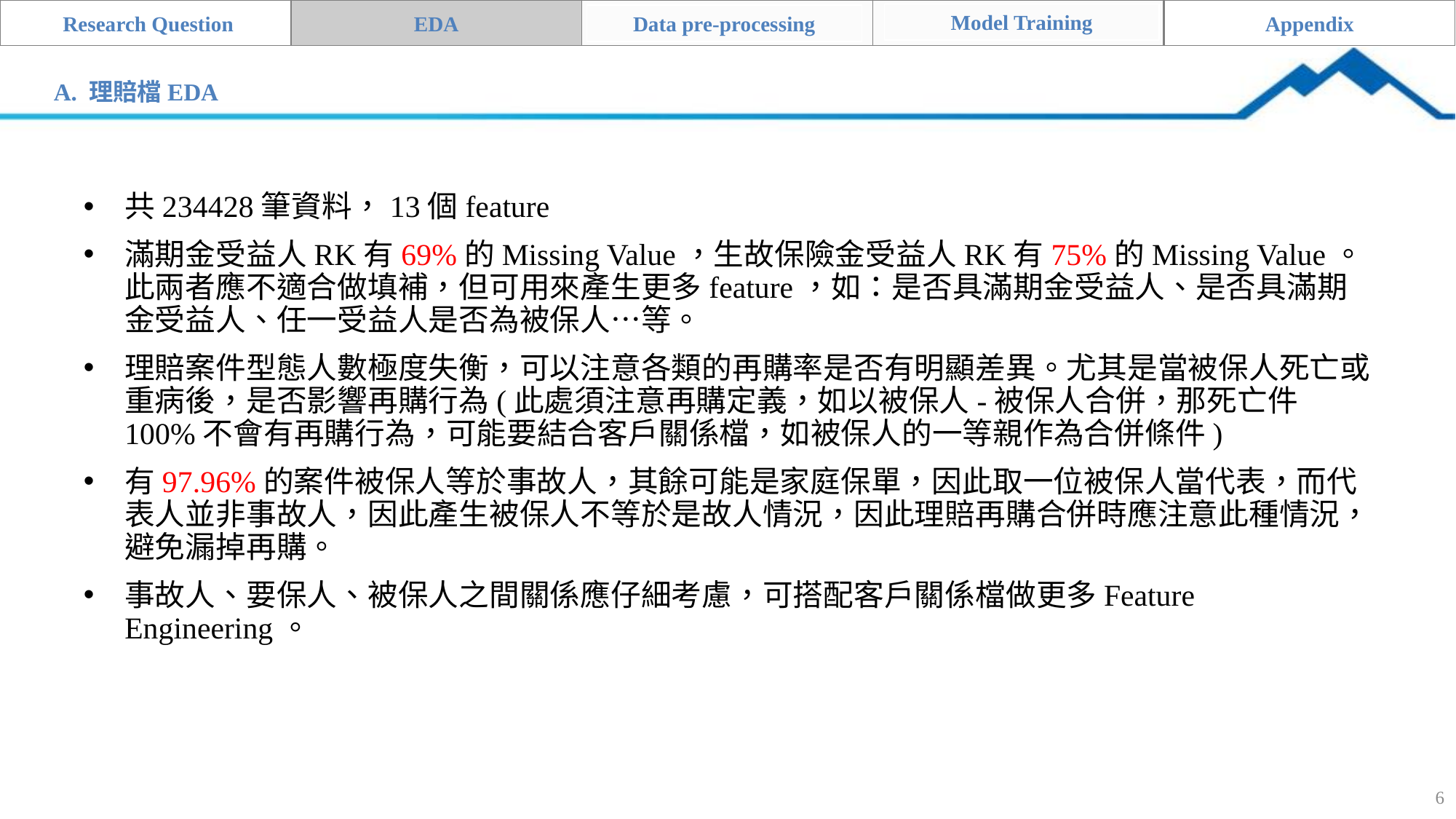

Model Training
Research Question
EDA
Data pre-processing
Appendix
A. 理賠檔EDA
共234428筆資料，13個feature
滿期金受益人RK有69%的Missing Value，生故保險金受益人RK有75%的Missing Value。此兩者應不適合做填補，但可用來產生更多feature，如：是否具滿期金受益人、是否具滿期金受益人、任一受益人是否為被保人…等。
理賠案件型態人數極度失衡，可以注意各類的再購率是否有明顯差異。尤其是當被保人死亡或重病後，是否影響再購行為(此處須注意再購定義，如以被保人-被保人合併，那死亡件100%不會有再購行為，可能要結合客戶關係檔，如被保人的一等親作為合併條件)
有97.96%的案件被保人等於事故人，其餘可能是家庭保單，因此取一位被保人當代表，而代表人並非事故人，因此產生被保人不等於是故人情況，因此理賠再購合併時應注意此種情況，避免漏掉再購。
事故人、要保人、被保人之間關係應仔細考慮，可搭配客戶關係檔做更多Feature Engineering。

6